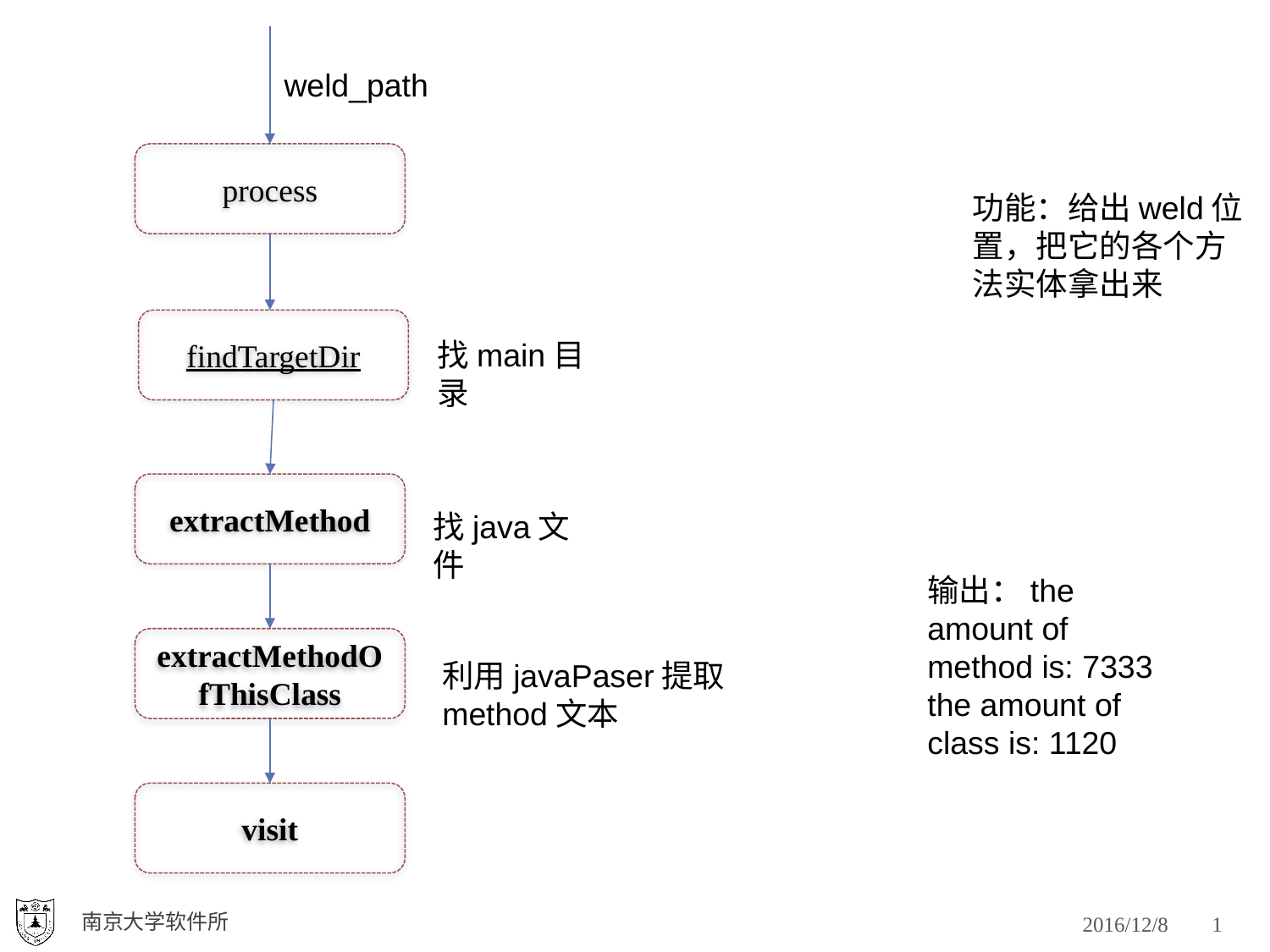

weld_path
process
功能：给出weld位置，把它的各个方法实体拿出来
findTargetDir
找main目录
extractMethod
找java文件
输出：the amount of method is: 7333
the amount of class is: 1120
extractMethodOfThisClass
利用javaPaser提取method文本
visit
南京大学软件所
2016/12/8
1